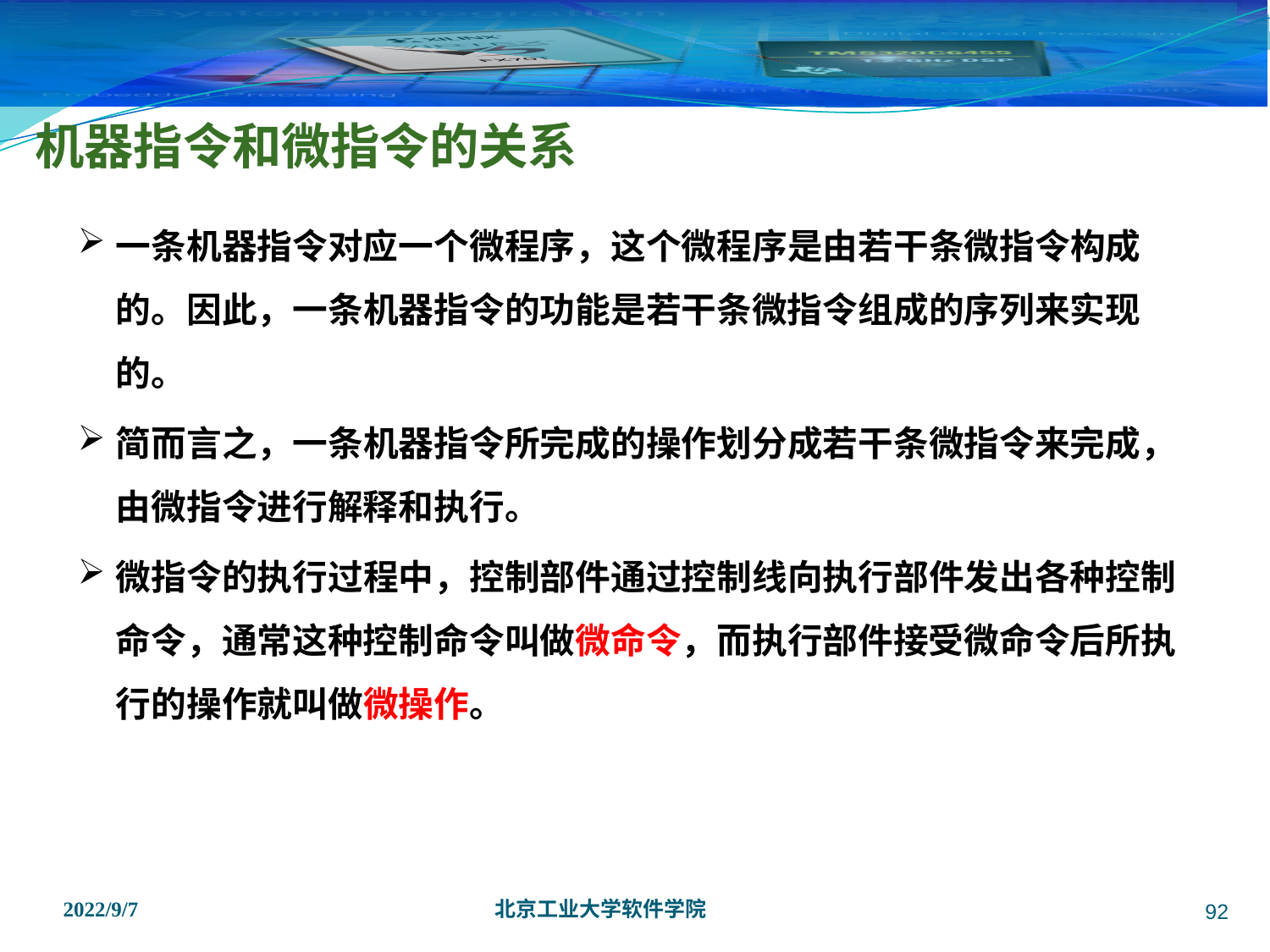

# 机器指令和微指令的关系
一条机器指令对应一个微程序，这个微程序是由若干条微指令构成的。因此，一条机器指令的功能是若干条微指令组成的序列来实现的。
简而言之，一条机器指令所完成的操作划分成若干条微指令来完成，由微指令进行解释和执行。
微指令的执行过程中，控制部件通过控制线向执行部件发出各种控制命令，通常这种控制命令叫做微命令，而执行部件接受微命令后所执行的操作就叫做微操作。